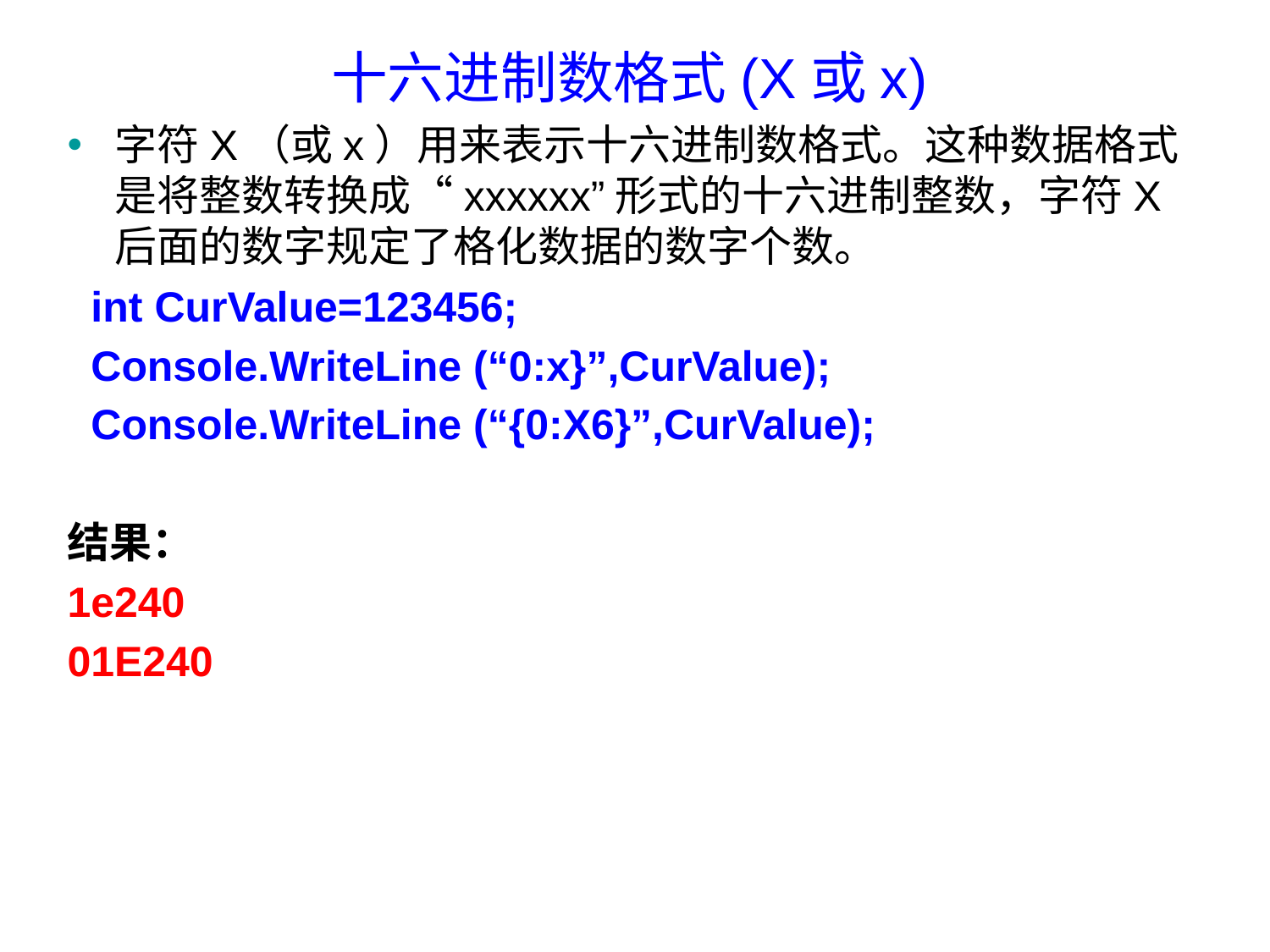

十六进制数格式(X或x)
字符X（或x）用来表示十六进制数格式。这种数据格式是将整数转换成“xxxxxx”形式的十六进制整数，字符X后面的数字规定了格化数据的数字个数。
  int CurValue=123456;
  Console.WriteLine (“0:x}”,CurValue);
  Console.WriteLine (“{0:X6}”,CurValue);

结果：
1e240
01E240